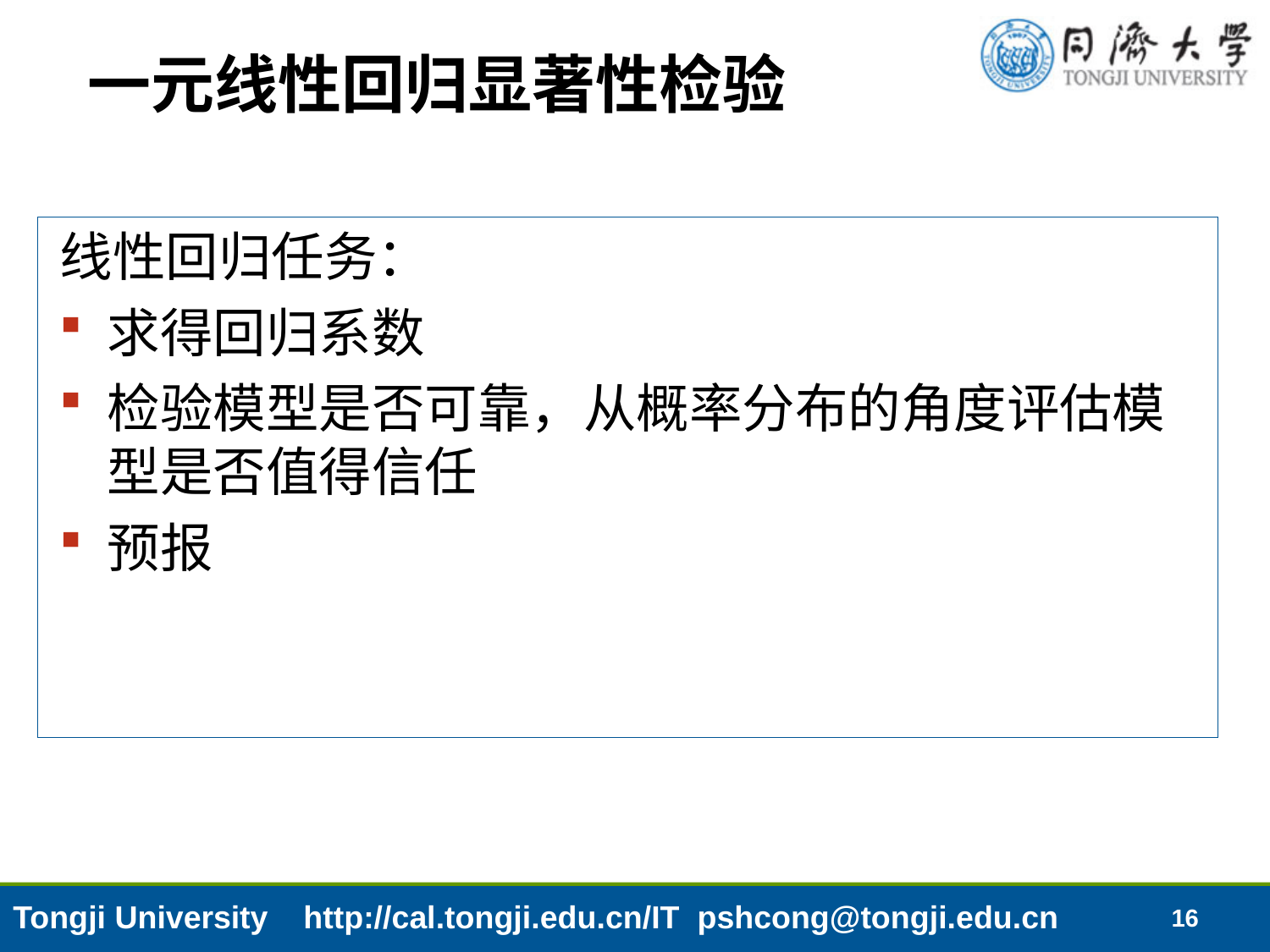

# 一元线性回归显著性检验
线性回归任务：
求得回归系数
检验模型是否可靠，从概率分布的角度评估模型是否值得信任
预报